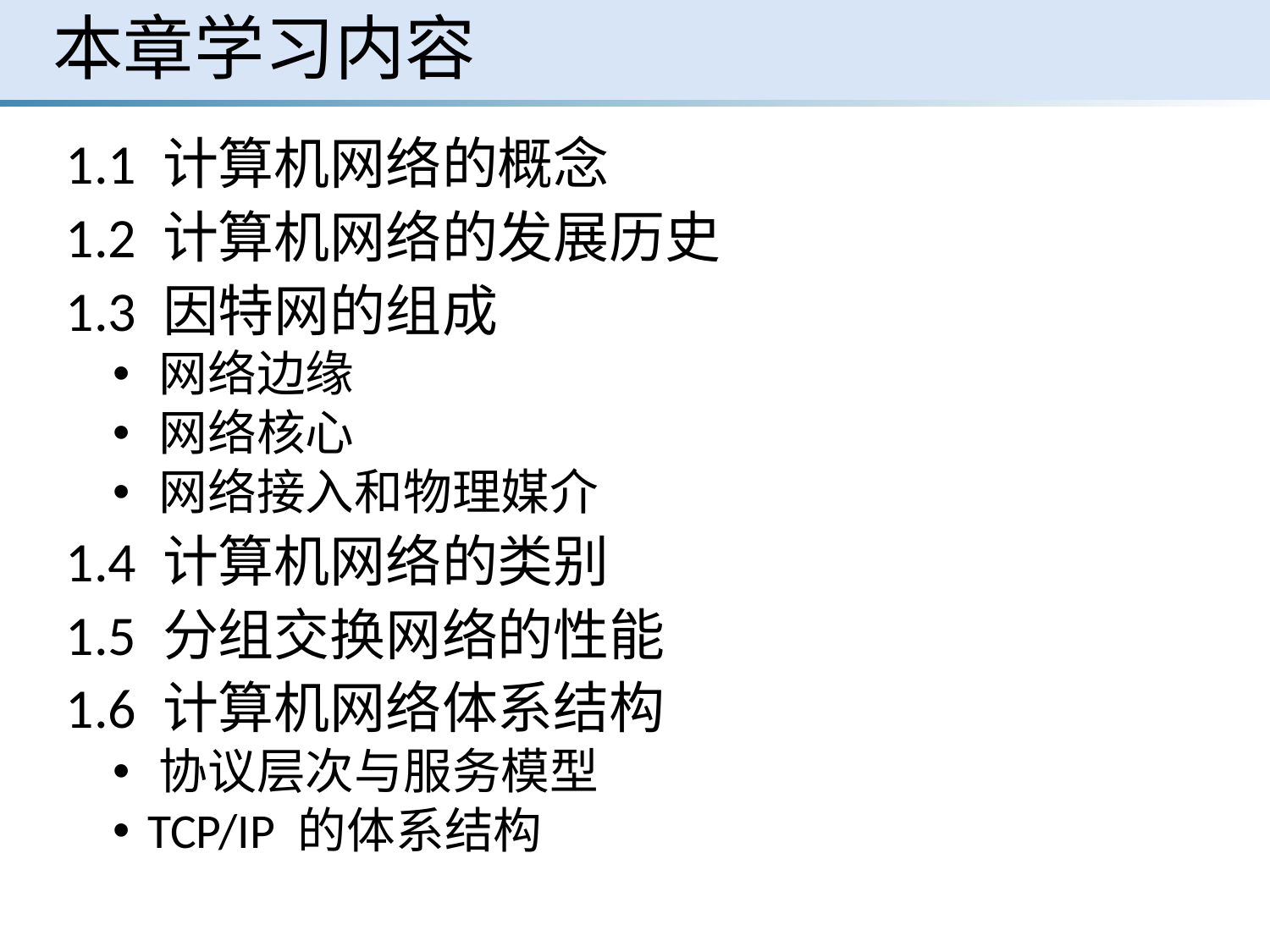

# 本章学习内容
1.1 计算机网络的概念
1.2 计算机网络的发展历史
1.3 因特网的组成
 网络边缘
 网络核心
 网络接入和物理媒介
1.4 计算机网络的类别
1.5 分组交换网络的性能
1.6 计算机网络体系结构
 协议层次与服务模型
 TCP/IP 的体系结构